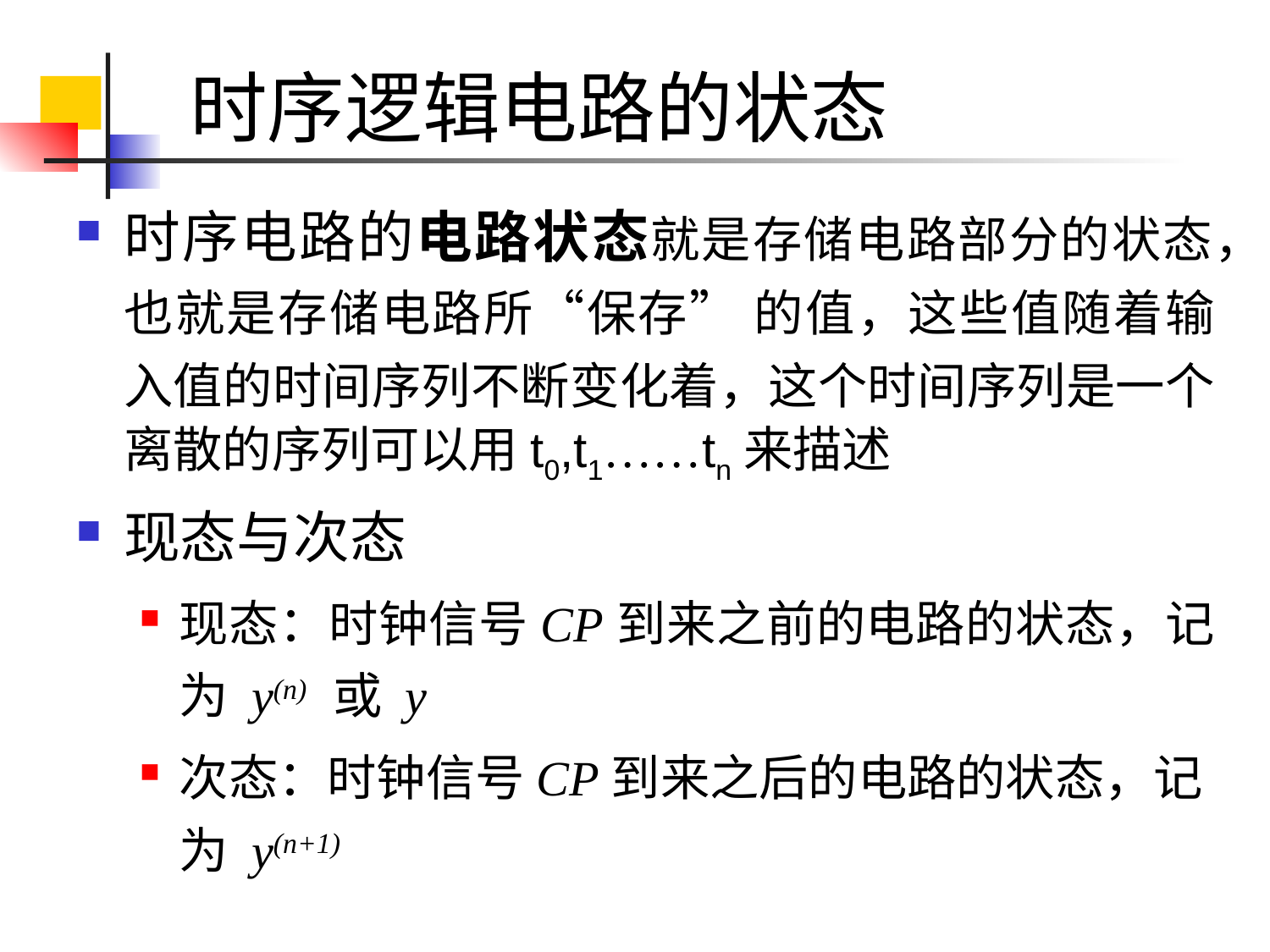

# 时序逻辑电路的状态
时序电路的电路状态就是存储电路部分的状态，也就是存储电路所“保存” 的值，这些值随着输入值的时间序列不断变化着，这个时间序列是一个离散的序列可以用t0,t1……tn来描述
现态与次态
现态：时钟信号CP到来之前的电路的状态，记为 y(n)  或 y
次态：时钟信号CP到来之后的电路的状态，记为 y(n+1)